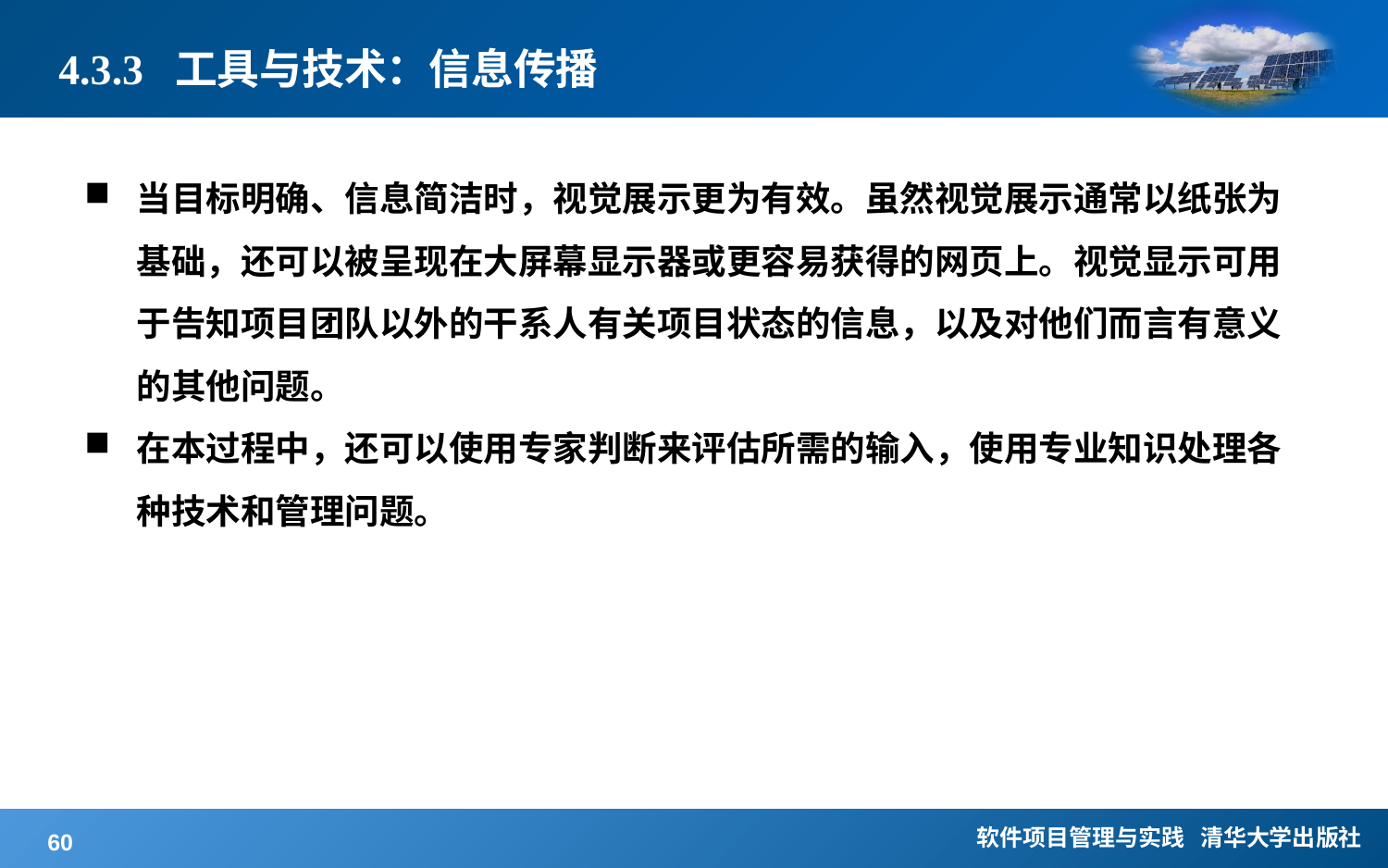

# 4.3.3  工具与技术：信息传播
当目标明确、信息简洁时，视觉展示更为有效。虽然视觉展示通常以纸张为基础，还可以被呈现在大屏幕显示器或更容易获得的网页上。视觉显示可用于告知项目团队以外的干系人有关项目状态的信息，以及对他们而言有意义的其他问题。
在本过程中，还可以使用专家判断来评估所需的输入，使用专业知识处理各种技术和管理问题。